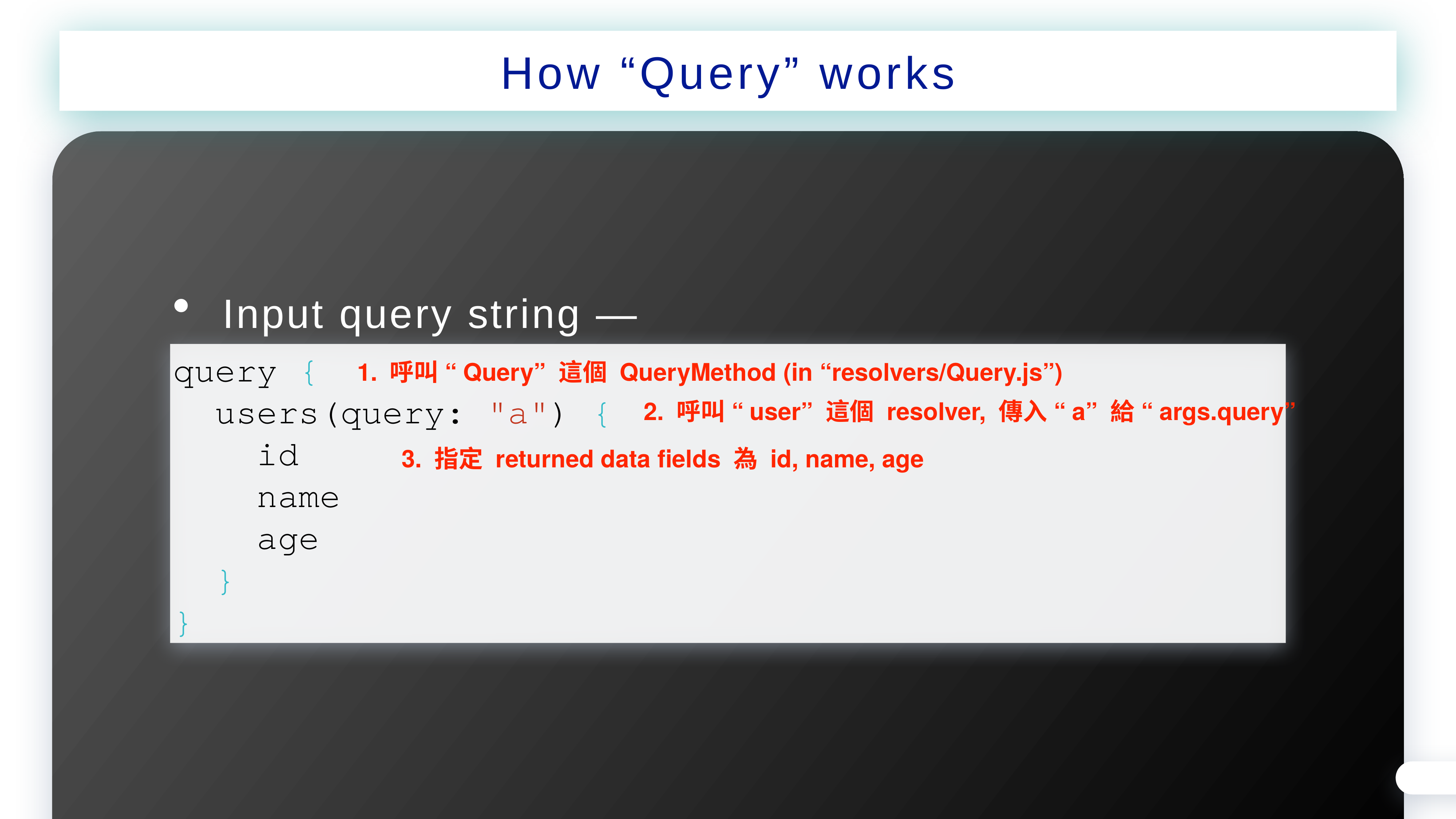

How “Query” works
Input query string —
query {
  users(query: "a") {
    id
    name
    age
  }
}
1. 呼叫 “Query” 這個 QueryMethod (in “resolvers/Query.js”)
2. 呼叫 “user” 這個 resolver, 傳入 “a” 給 “args.query”
3. 指定 returned data fields 為 id, name, age
19